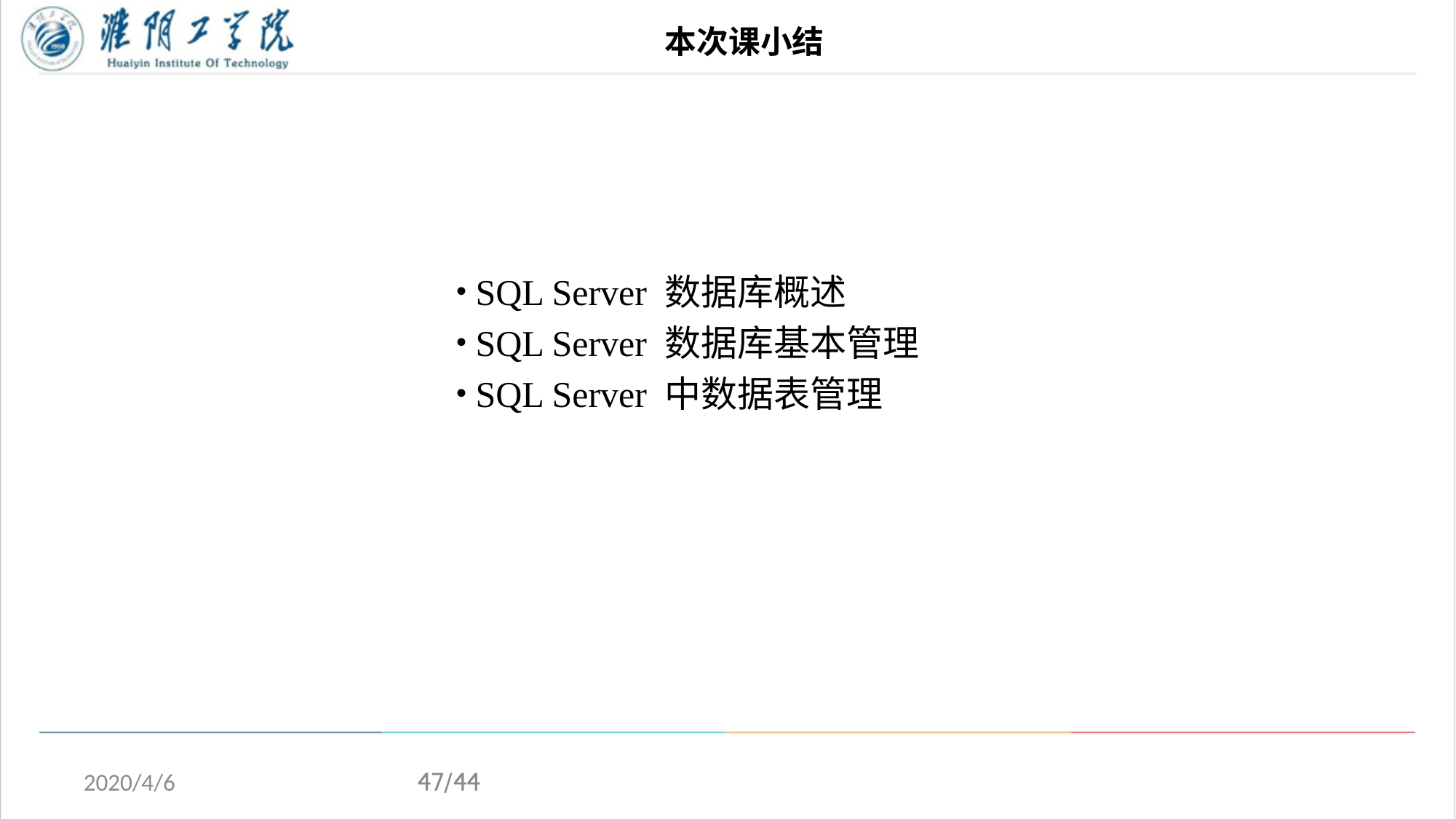

# 本次课小结

 SQL Server 数据库概述
 SQL Server 数据库基本管理
 SQL Server 中数据表管理

47/44
2020/4/6